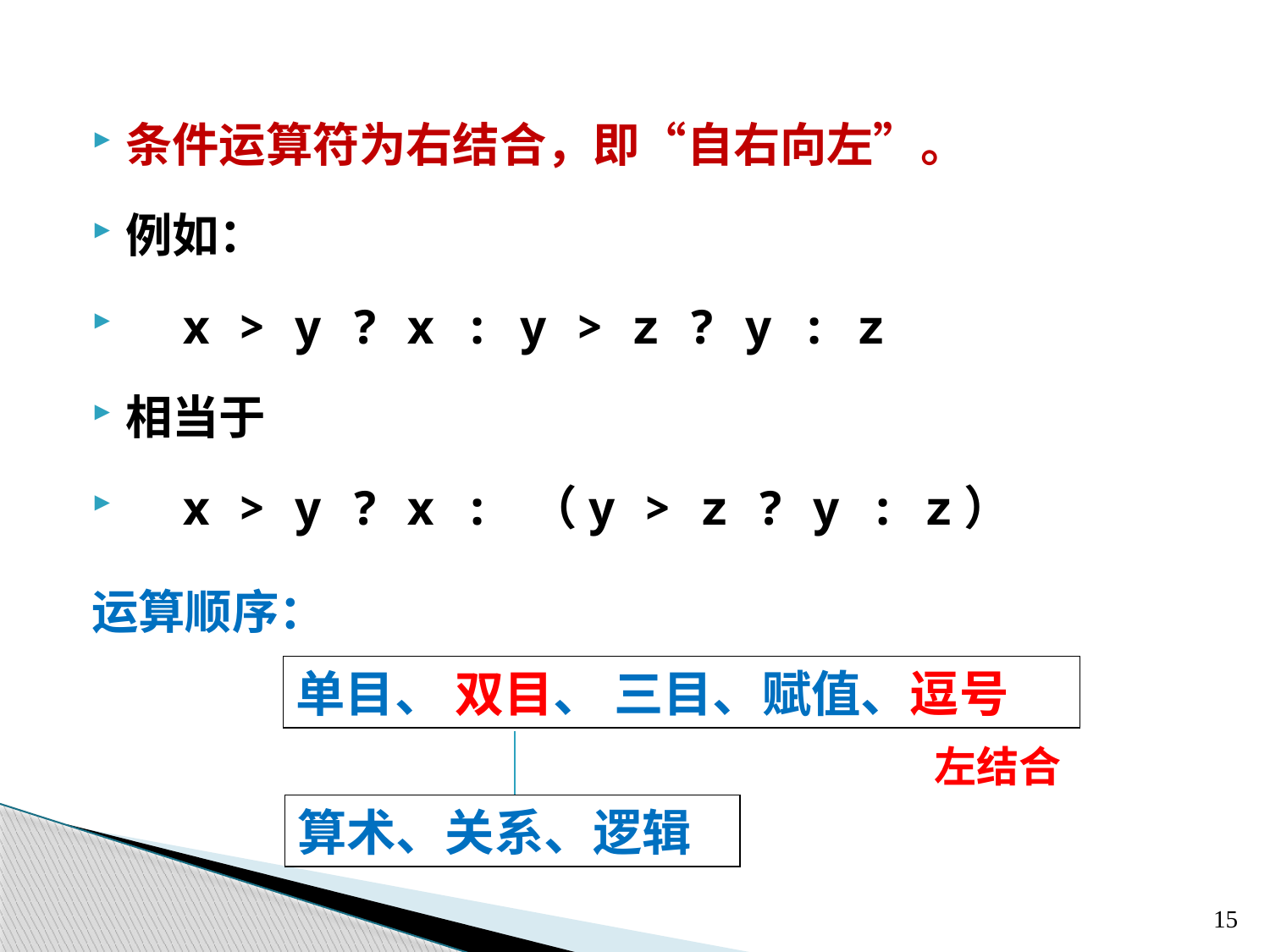

条件运算符为右结合，即“自右向左”。
例如：
  x > y ? x : y > z ? y : z
相当于
  x > y ? x : （y > z ? y : z）
运算顺序：
单目、 双目、 三目、赋值、逗号
左结合
算术、关系、逻辑
15